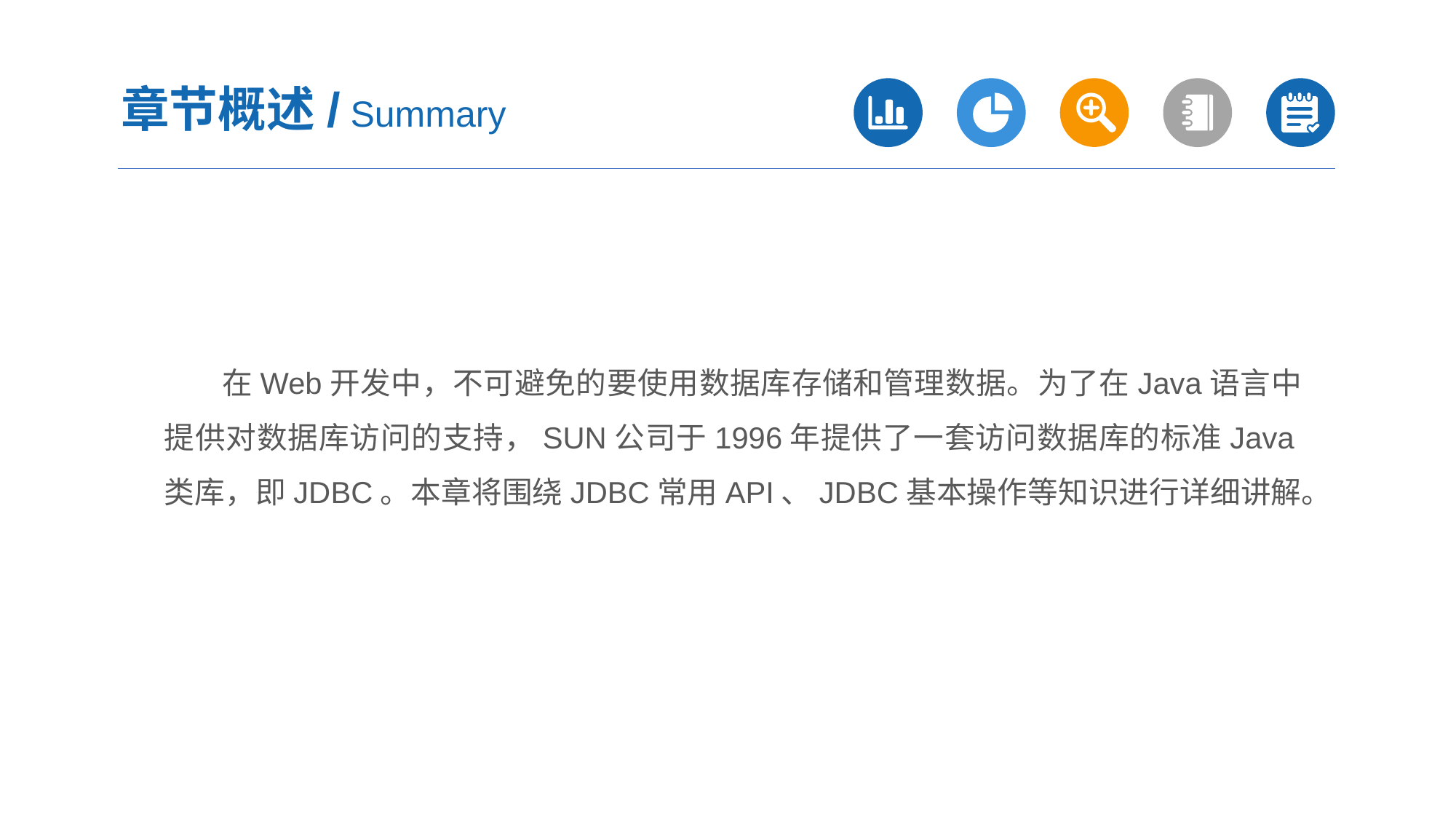

章节概述/ Summary
       在Web开发中，不可避免的要使用数据库存储和管理数据。为了在Java语言中提供对数据库访问的支持，SUN公司于1996年提供了一套访问数据库的标准Java类库，即JDBC。本章将围绕JDBC常用API、JDBC基本操作等知识进行详细讲解。